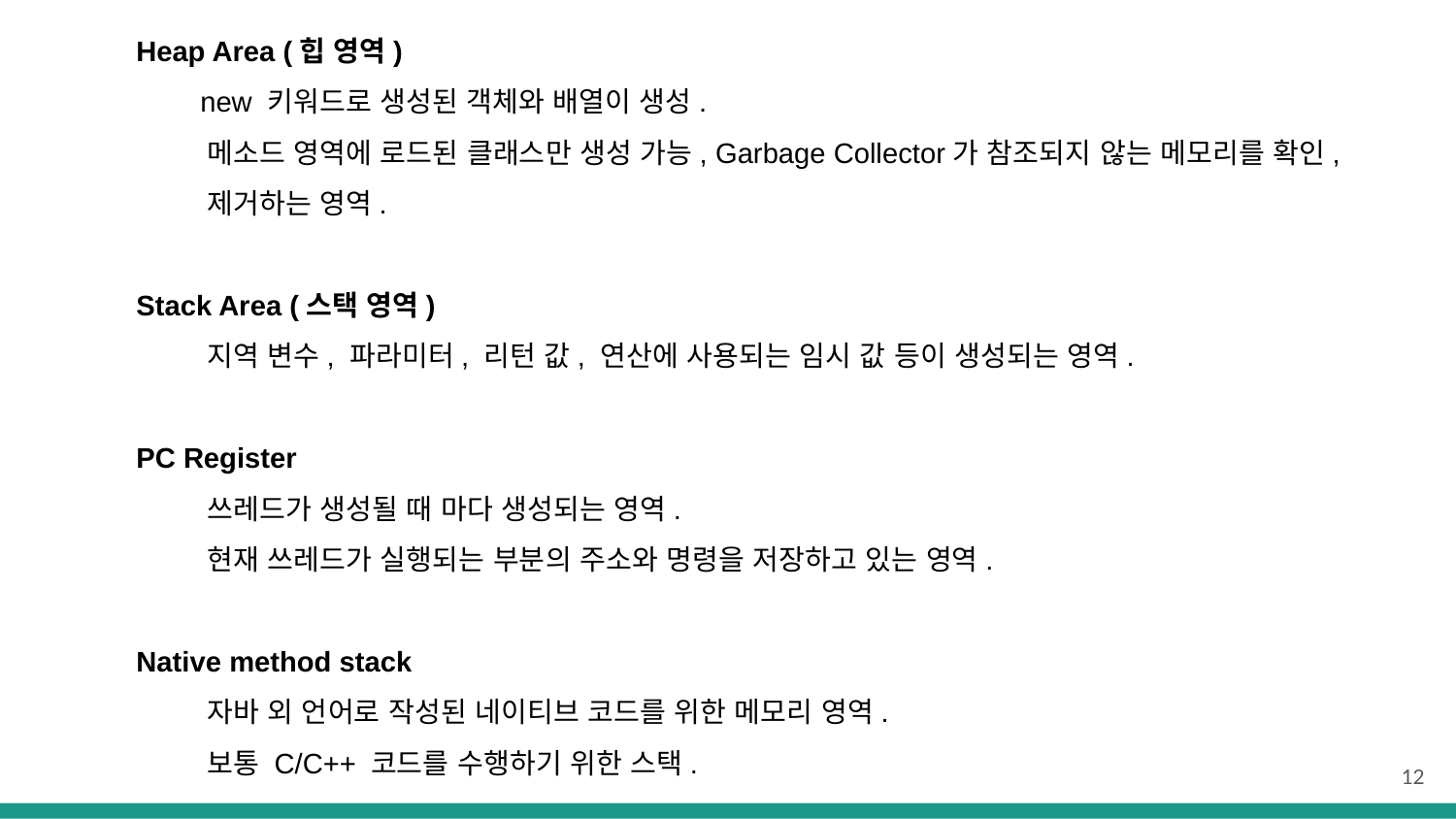

Heap Area (힙 영역)
        new 키워드로 생성된 객체와 배열이 생성.
        메소드 영역에 로드된 클래스만 생성 가능, Garbage Collector가 참조되지 않는 메모리를 확인,
        제거하는 영역.

Stack Area (스택 영역)
        지역 변수, 파라미터, 리턴 값, 연산에 사용되는 임시 값 등이 생성되는 영역.

PC Register
        쓰레드가 생성될 때 마다 생성되는 영역.
        현재 쓰레드가 실행되는 부분의 주소와 명령을 저장하고 있는 영역.

Native method stack
        자바 외 언어로 작성된 네이티브 코드를 위한 메모리 영역.
        보통 C/C++ 코드를 수행하기 위한 스택.
12